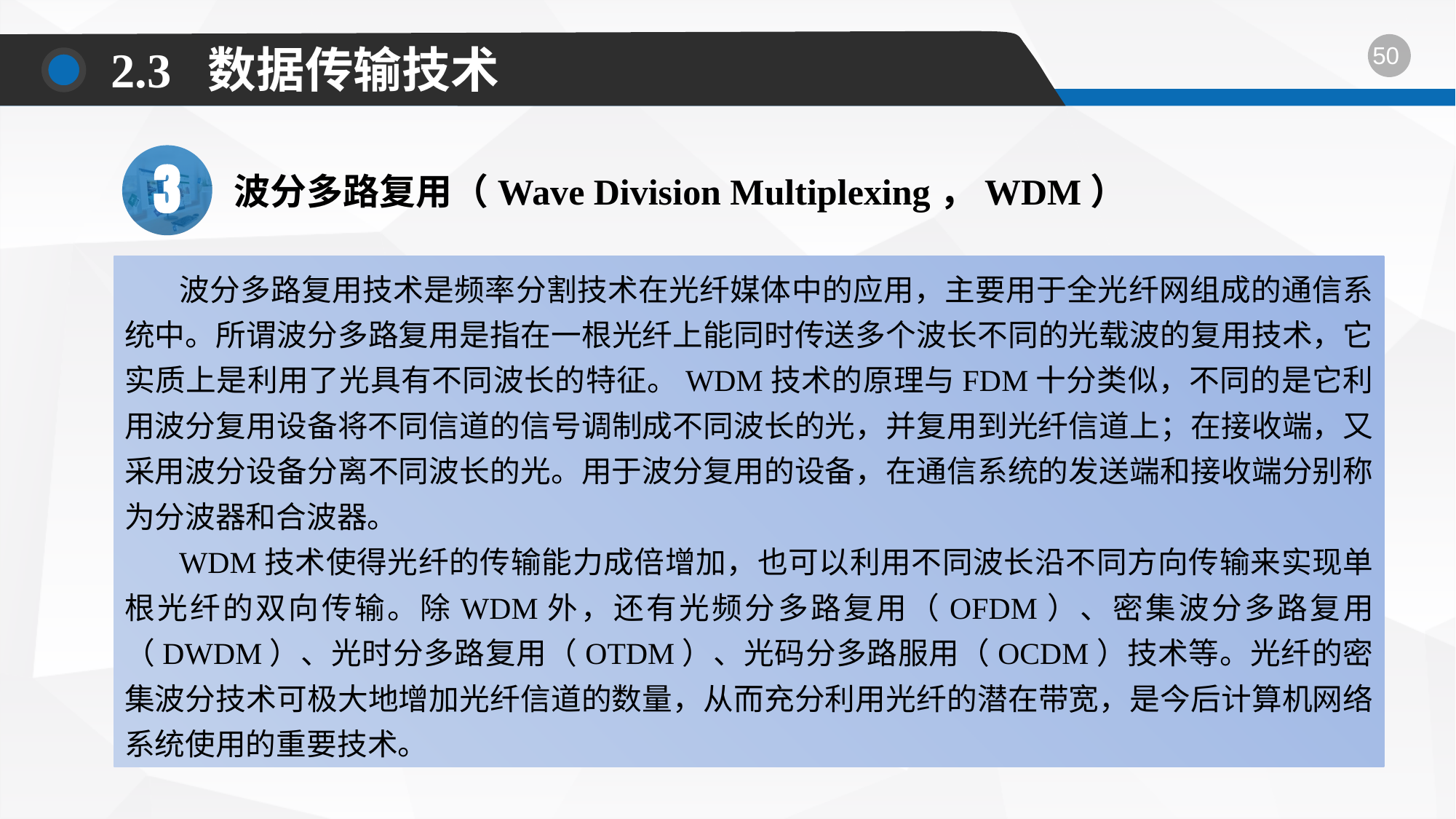

2.3  数据传输技术

3
波分多路复用（Wave Division Multiplexing，WDM）
波分多路复用技术是频率分割技术在光纤媒体中的应用，主要用于全光纤网组成的通信系统中。所谓波分多路复用是指在一根光纤上能同时传送多个波长不同的光载波的复用技术，它实质上是利用了光具有不同波长的特征。WDM技术的原理与FDM十分类似，不同的是它利用波分复用设备将不同信道的信号调制成不同波长的光，并复用到光纤信道上；在接收端，又采用波分设备分离不同波长的光。用于波分复用的设备，在通信系统的发送端和接收端分别称为分波器和合波器。
WDM技术使得光纤的传输能力成倍增加，也可以利用不同波长沿不同方向传输来实现单根光纤的双向传输。除WDM外，还有光频分多路复用（OFDM）、密集波分多路复用（DWDM）、光时分多路复用（OTDM）、光码分多路服用（OCDM）技术等。光纤的密集波分技术可极大地增加光纤信道的数量，从而充分利用光纤的潜在带宽，是今后计算机网络系统使用的重要技术。